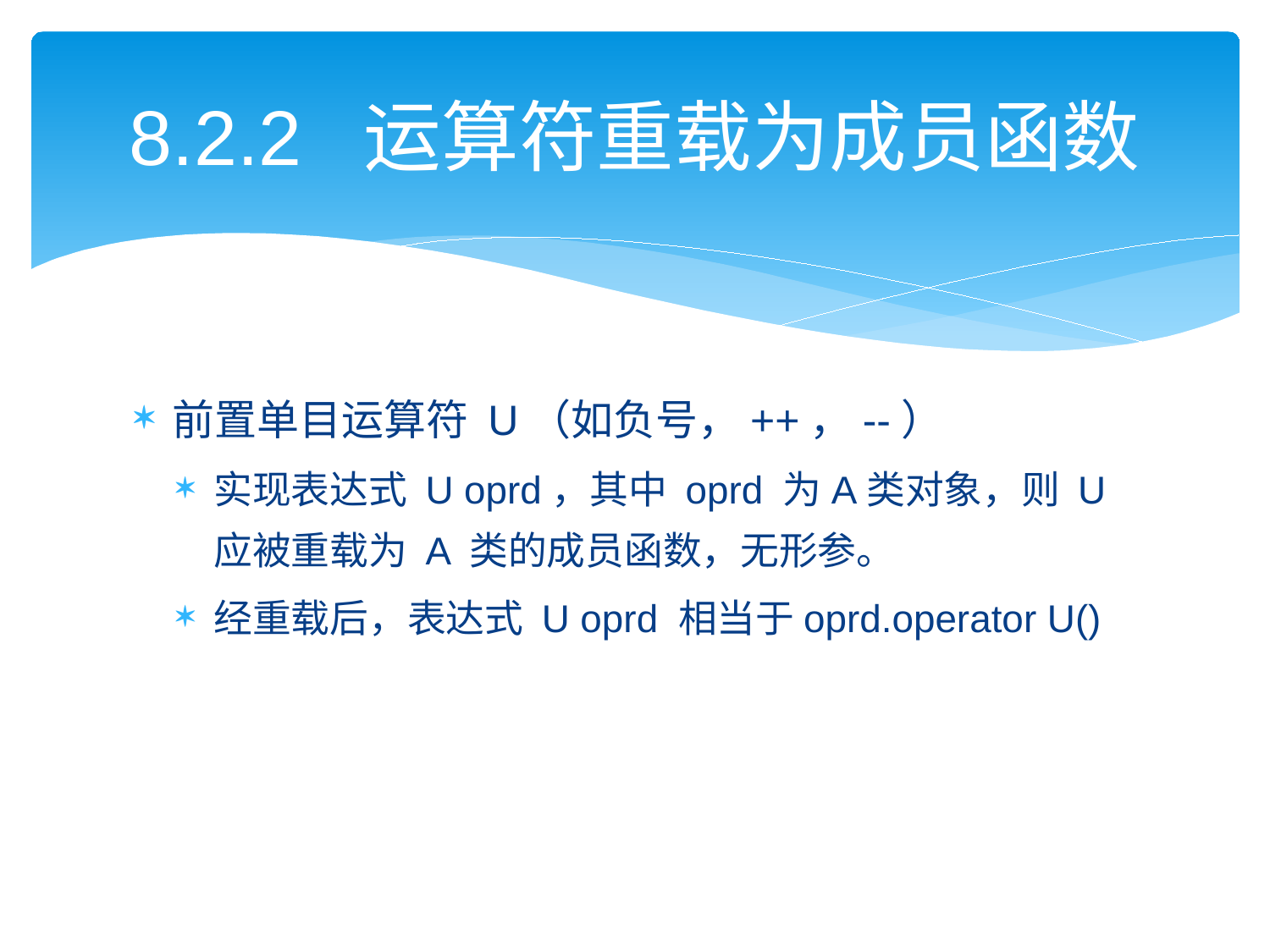

# 8.2.2  运算符重载为成员函数
前置单目运算符 U（如负号，++，--）
实现表达式 U oprd，其中 oprd 为A类对象，则 U 应被重载为 A 类的成员函数，无形参。
经重载后，表达式 U oprd 相当于oprd.operator U()